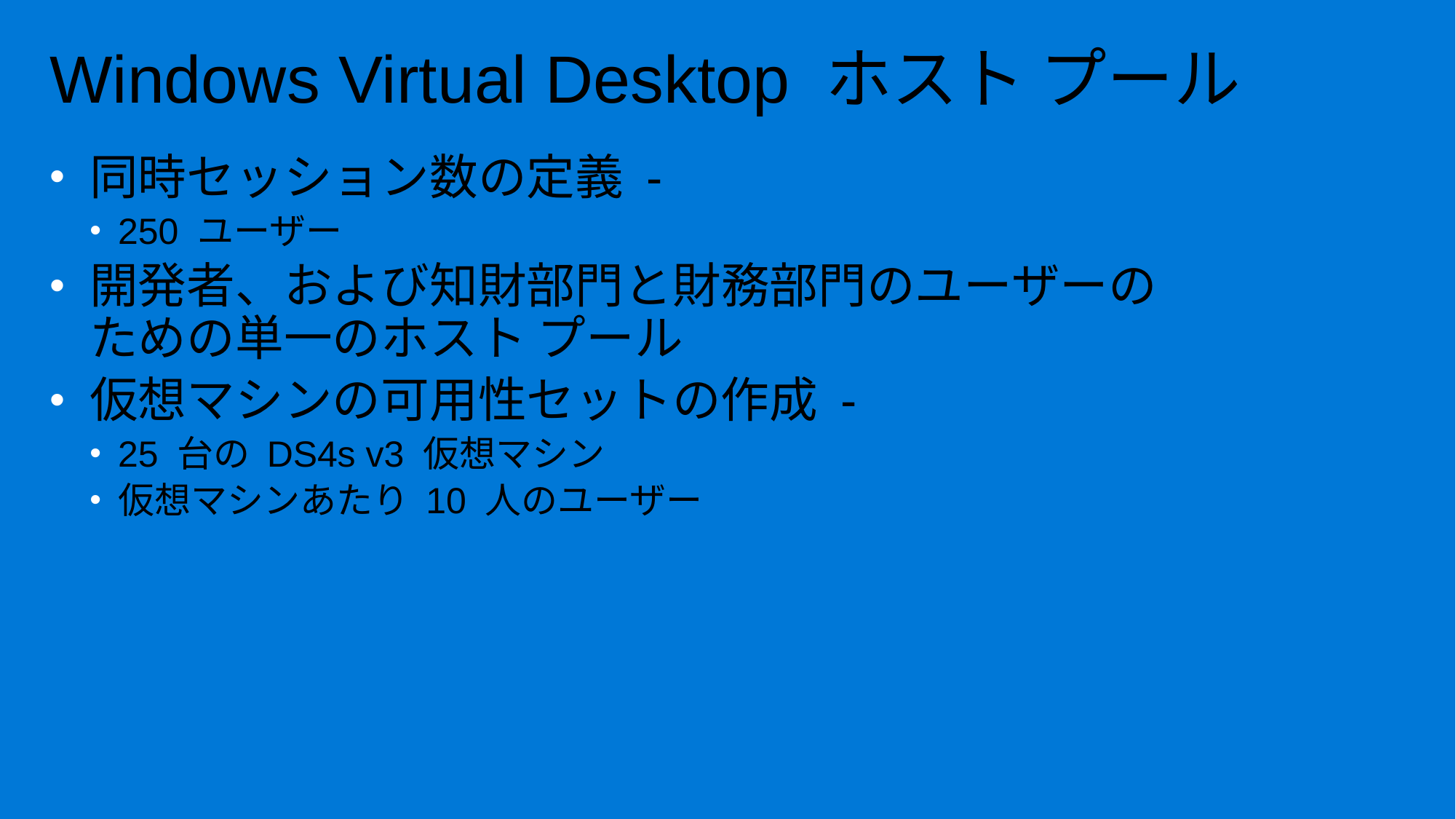

# Windows Virtual Desktop ホスト プール
同時セッション数の定義 -
250 ユーザー
開発者、および知財部門と財務部門のユーザーのための単一のホスト プール
仮想マシンの可用性セットの作成 -
25 台の DS4s v3 仮想マシン
仮想マシンあたり 10 人のユーザー